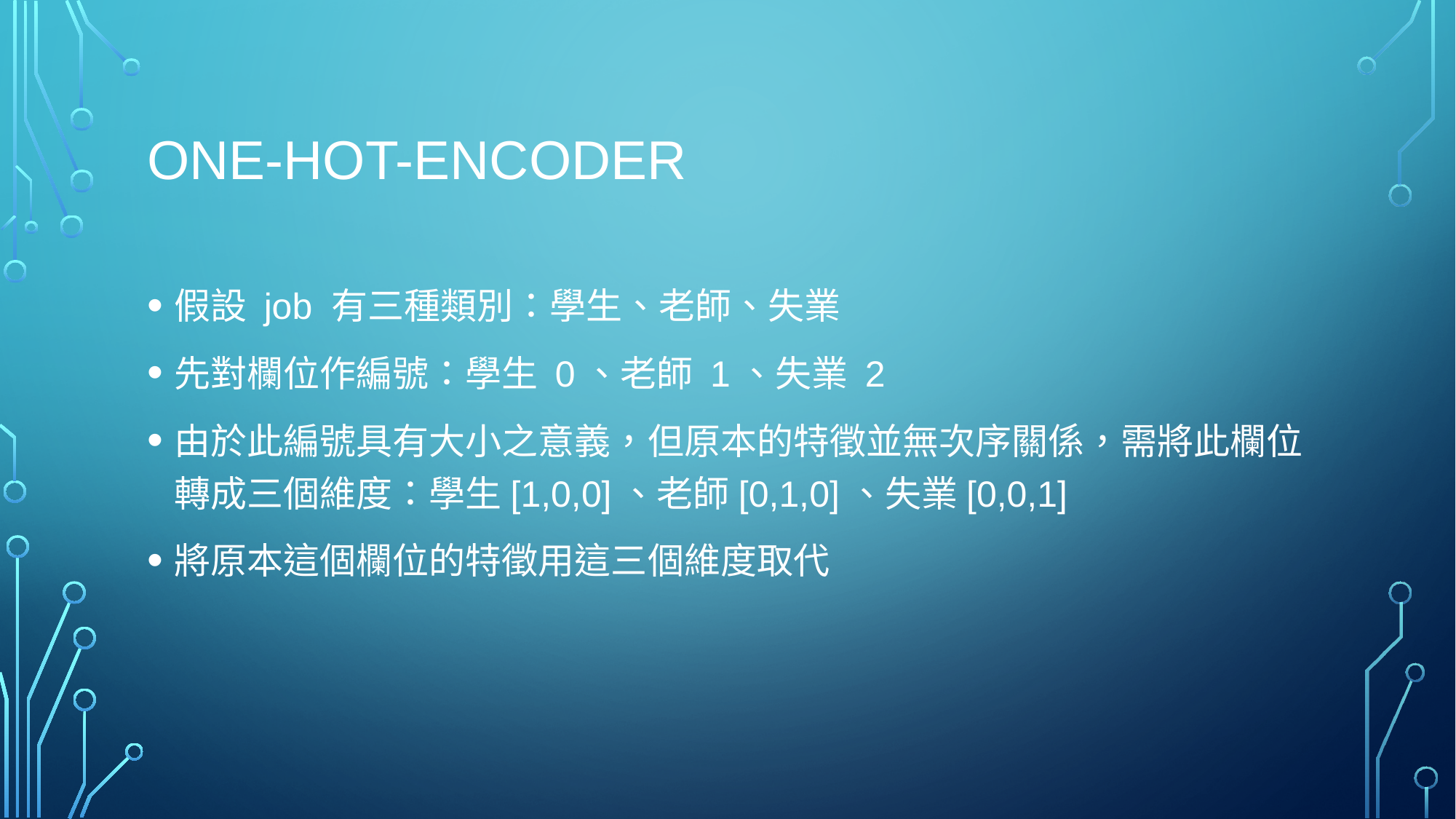

# one-hot-encoder
假設 job 有三種類別：學生、老師、失業
先對欄位作編號：學生 0、老師 1、失業 2
由於此編號具有大小之意義，但原本的特徵並無次序關係，需將此欄位轉成三個維度：學生[1,0,0]、老師[0,1,0]、失業[0,0,1]
將原本這個欄位的特徵用這三個維度取代